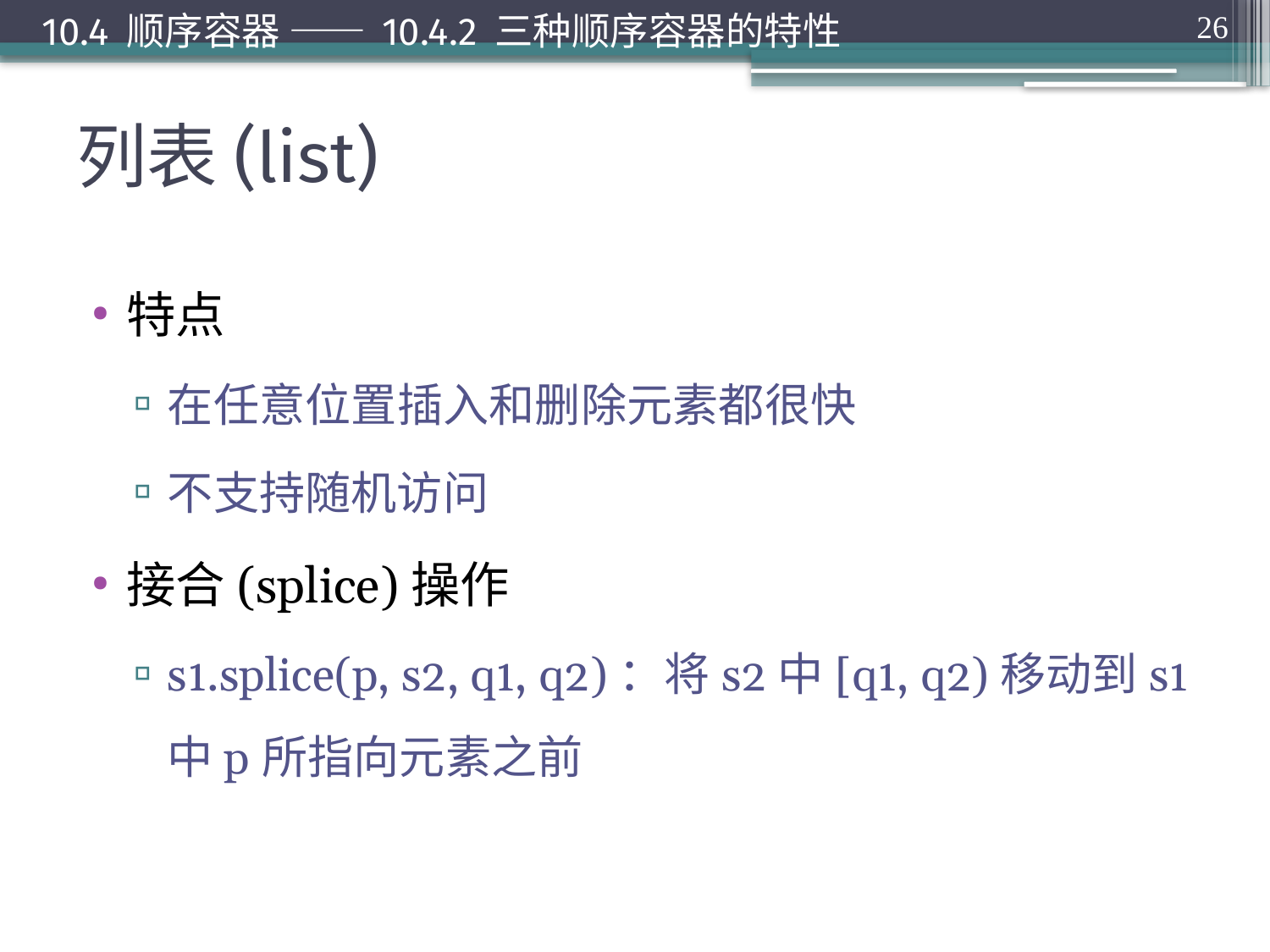

10.4 顺序容器 —— 10.4.2 三种顺序容器的特性
26
# 列表(list)
特点
在任意位置插入和删除元素都很快
不支持随机访问
接合(splice)操作
s1.splice(p, s2, q1, q2)：将s2中[q1, q2)移动到s1中p所指向元素之前